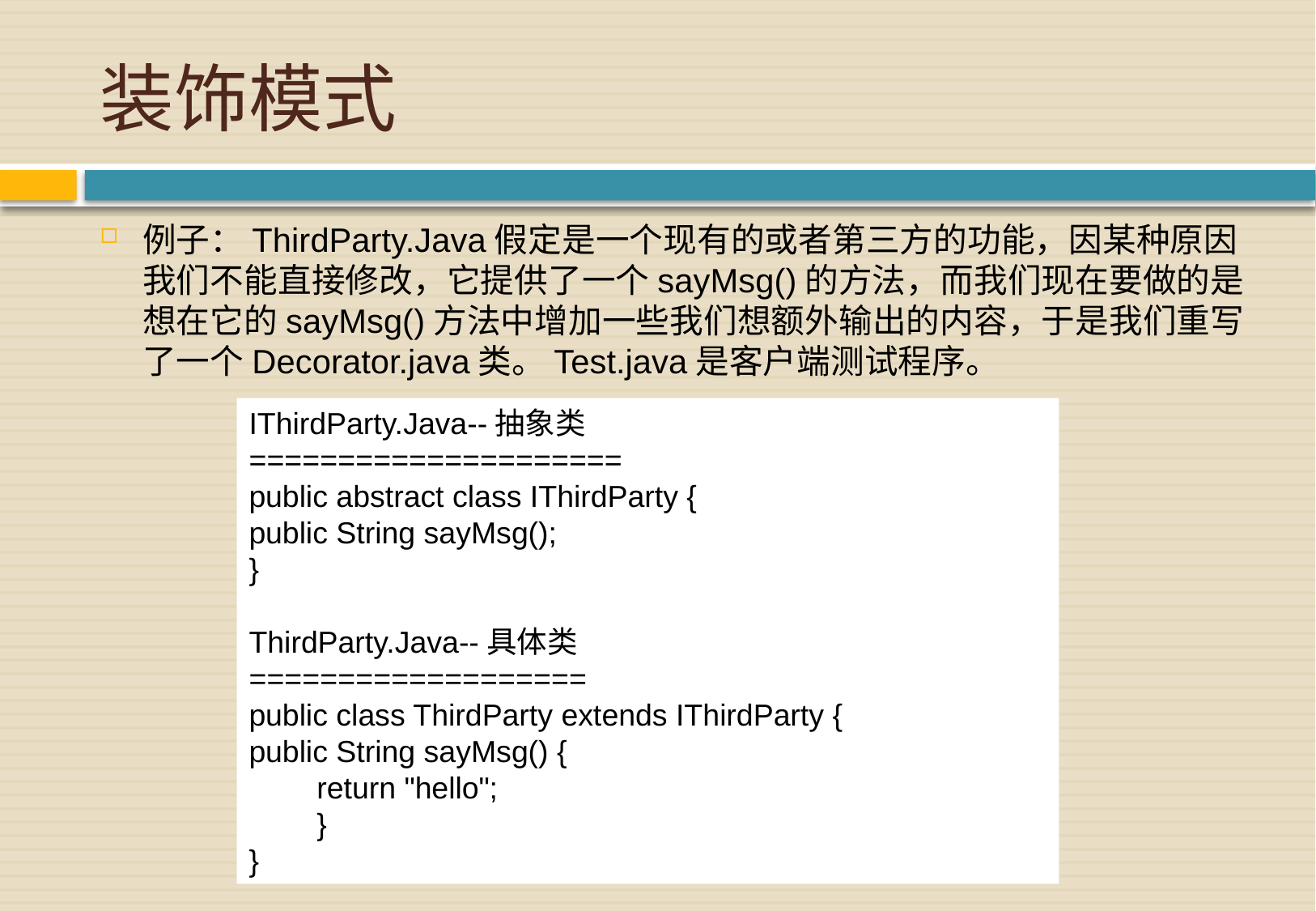

# 装饰模式
例子：ThirdParty.Java假定是一个现有的或者第三方的功能，因某种原因我们不能直接修改，它提供了一个sayMsg()的方法，而我们现在要做的是想在它的sayMsg()方法中增加一些我们想额外输出的内容，于是我们重写了一个Decorator.java类。Test.java是客户端测试程序。
IThirdParty.Java--抽象类
=====================
public abstract class IThirdParty {
public String sayMsg();
}

ThirdParty.Java--具体类
===================
public class ThirdParty extends IThirdParty {
public String sayMsg() {
　　return "hello";
　　}
}